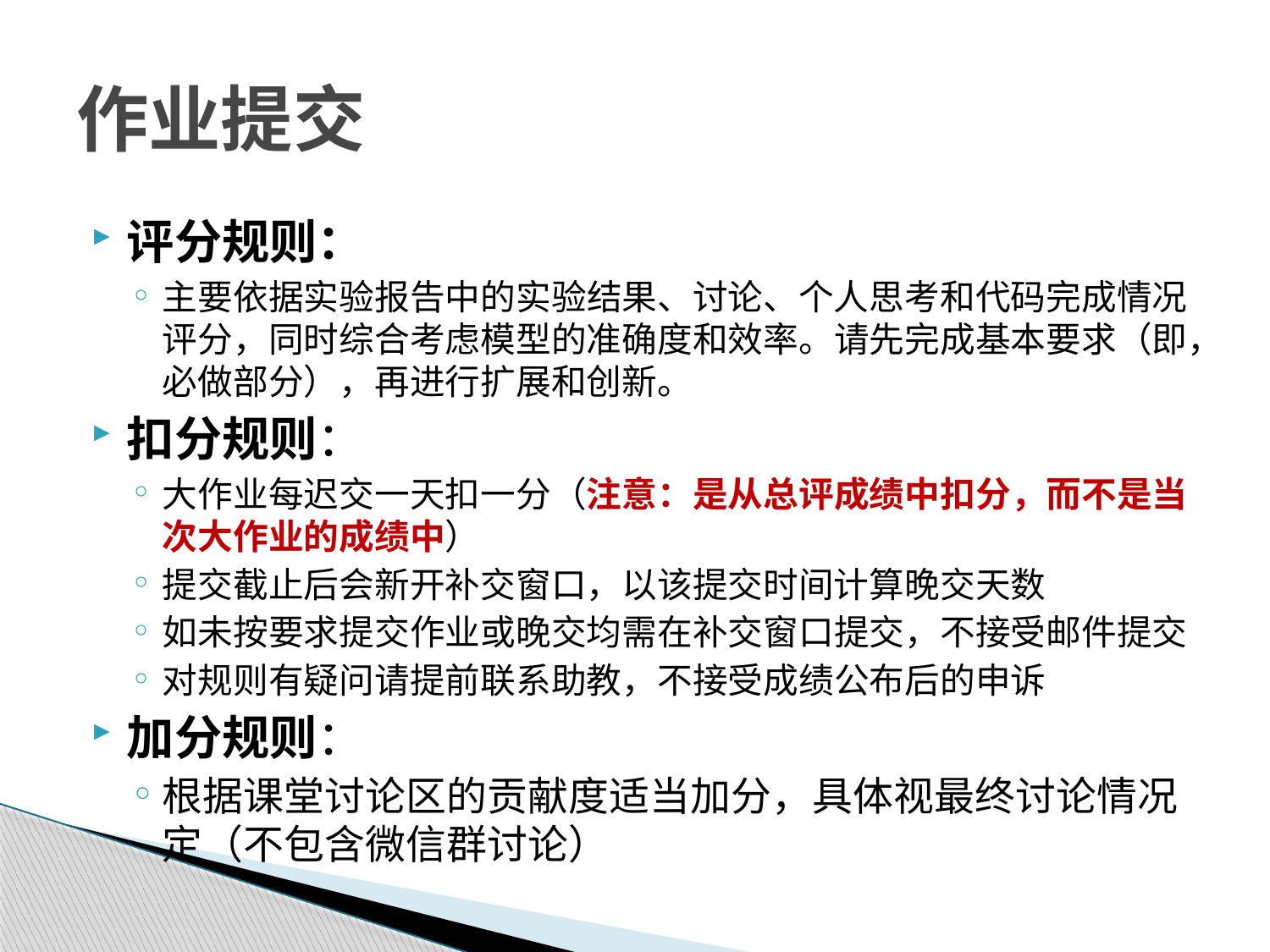

# 作业提交
评分规则：
主要依据实验报告中的实验结果、讨论、个人思考和代码完成情况评分，同时综合考虑模型的准确度和效率。请先完成基本要求（即，必做部分），再进行扩展和创新。
扣分规则：
大作业每迟交一天扣一分（注意：是从总评成绩中扣分，而不是当次大作业的成绩中）
提交截止后会新开补交窗口，以该提交时间计算晚交天数
如未按要求提交作业或晚交均需在补交窗口提交，不接受邮件提交
对规则有疑问请提前联系助教，不接受成绩公布后的申诉
加分规则：
根据课堂讨论区的贡献度适当加分，具体视最终讨论情况定（不包含微信群讨论）